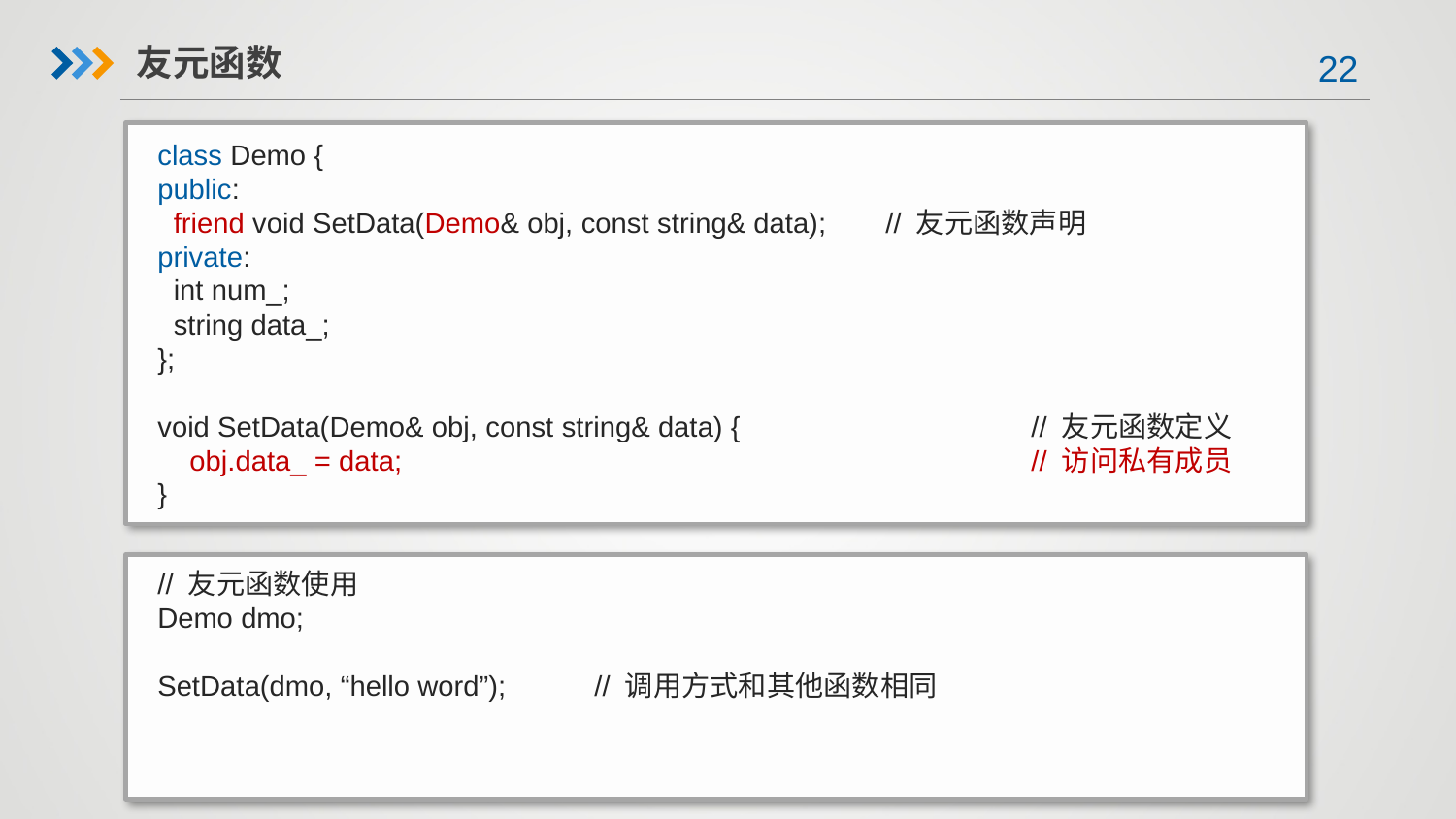

友元函数

class Demo {
public:
  friend void SetData(Demo& obj, const string& data); 	// 友元函数声明
private:
  int num_;
  string data_;
};

void SetData(Demo& obj, const string& data) {		// 友元函数定义
    obj.data_ = data;					// 访问私有成员
}

// 友元函数使用
Demo dmo;

SetData(dmo, “hello word”);	// 调用方式和其他函数相同